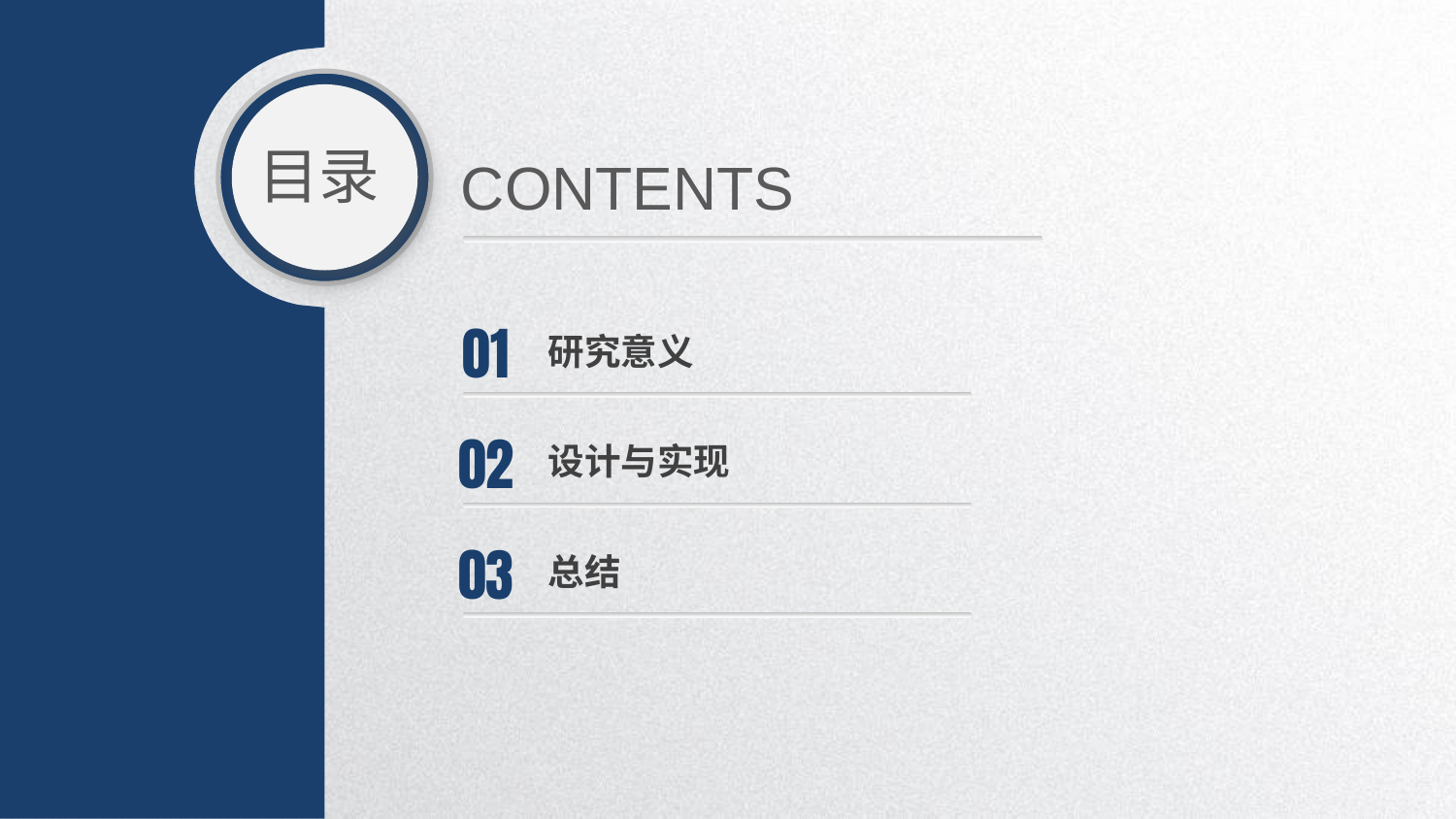

目录
CONTENTS

01
研究意义

02
设计与实现

03
总结